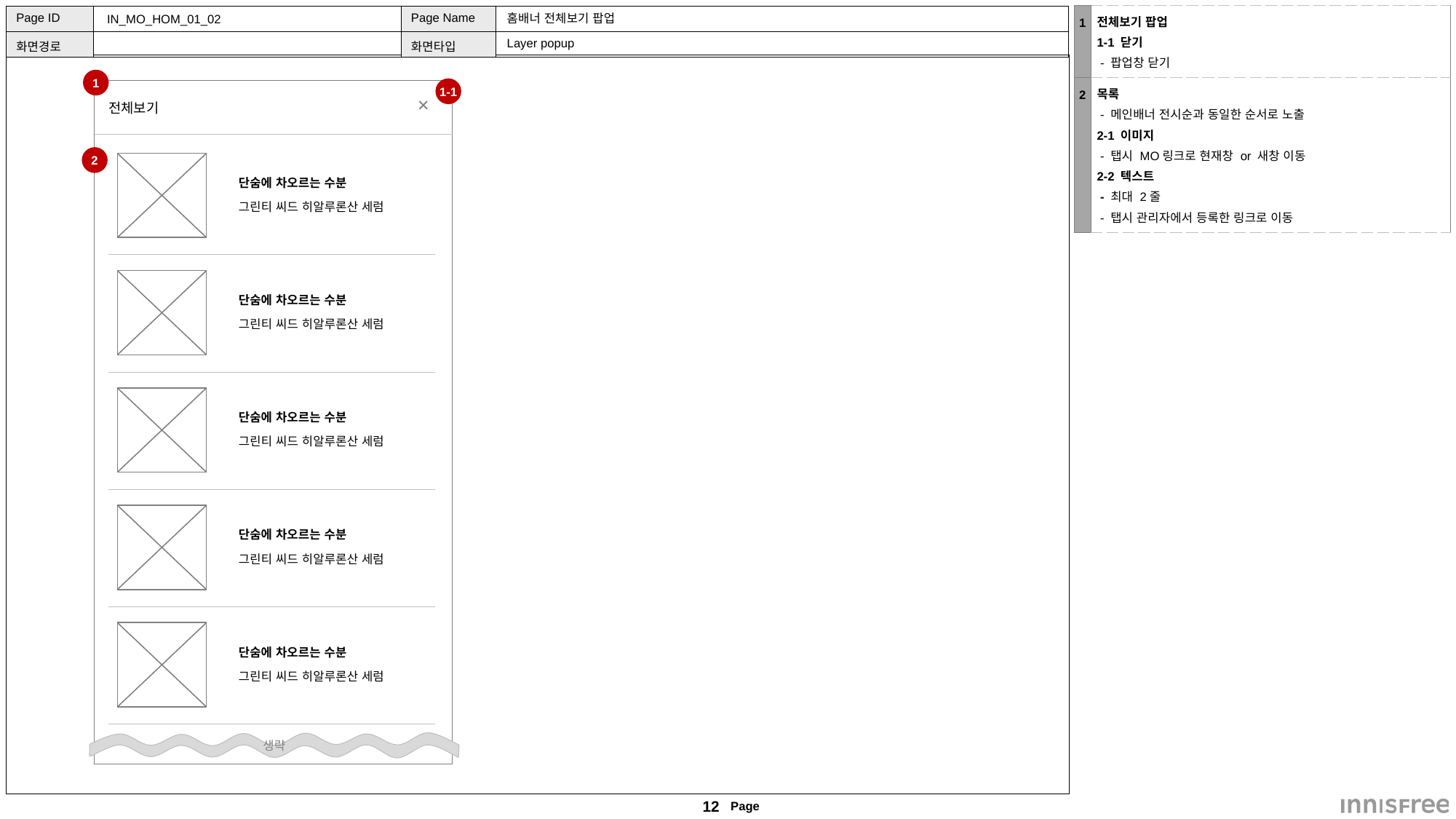

| 1 | 전체보기 팝업 1-1 닫기 - 팝업창 닫기 |
| --- | --- |
| 2 | 목록 - 메인배너 전시순과 동일한 순서로 노출 2-1 이미지 - 탭시 MO링크로 현재창 or 새창 이동 2-2 텍스트 - 최대 2줄 - 탭시 관리자에서 등록한 링크로 이동 |
 IN_MO_HOM_01_02
# 홈배너 전체보기 팝업
Layer popup
1
1-1
✕
전체보기
2

단숨에 차오르는 수분
그린티 씨드 히알루론산 세럼

단숨에 차오르는 수분
그린티 씨드 히알루론산 세럼

단숨에 차오르는 수분
그린티 씨드 히알루론산 세럼

단숨에 차오르는 수분
그린티 씨드 히알루론산 세럼

단숨에 차오르는 수분
그린티 씨드 히알루론산 세럼
생략